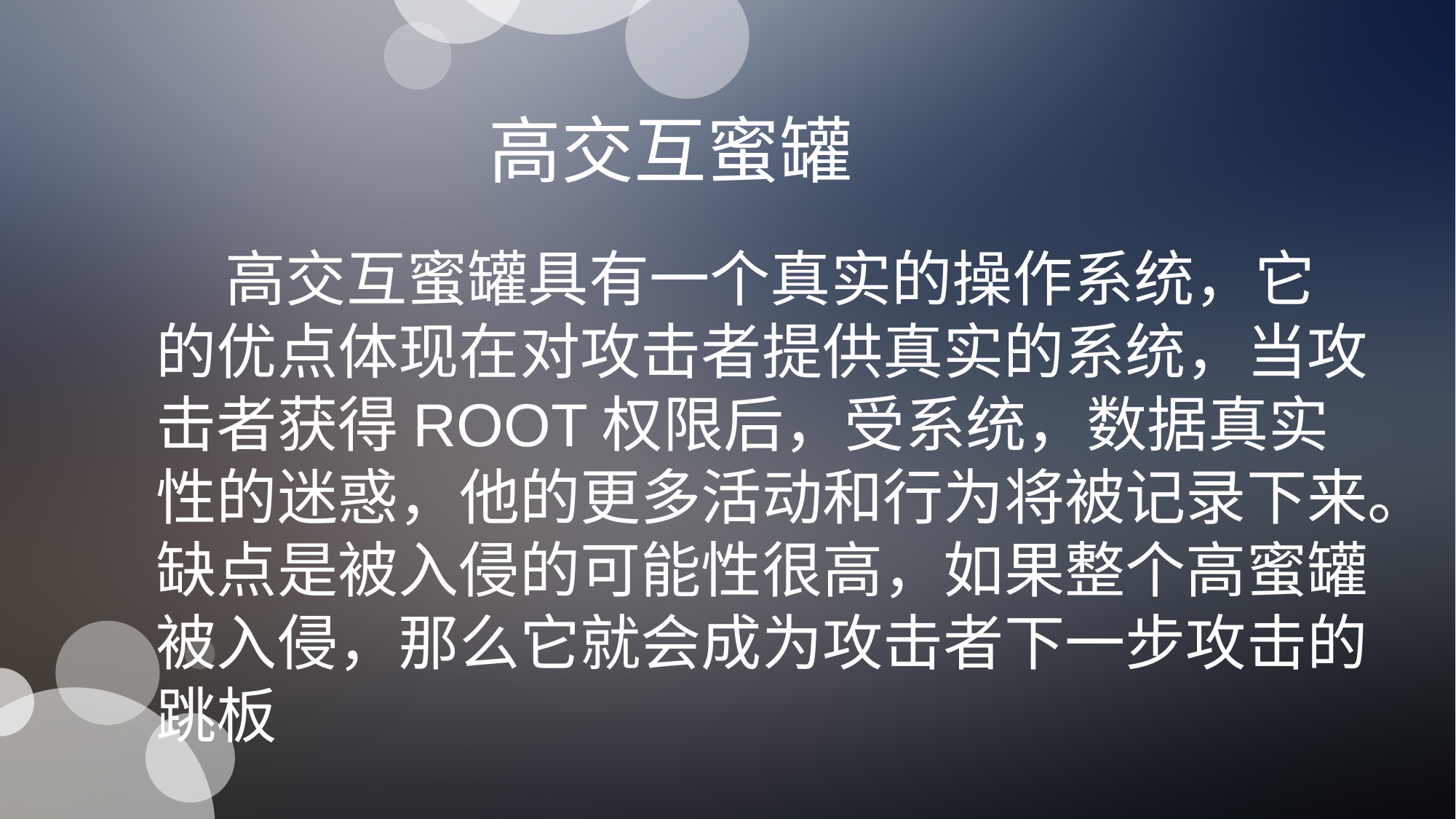

高交互蜜罐
    高交互蜜罐具有一个真实的操作系统，它的优点体现在对攻击者提供真实的系统，当攻击者获得ROOT权限后，受系统，数据真实性的迷惑，他的更多活动和行为将被记录下来。缺点是被入侵的可能性很高，如果整个高蜜罐被入侵，那么它就会成为攻击者下一步攻击的跳板